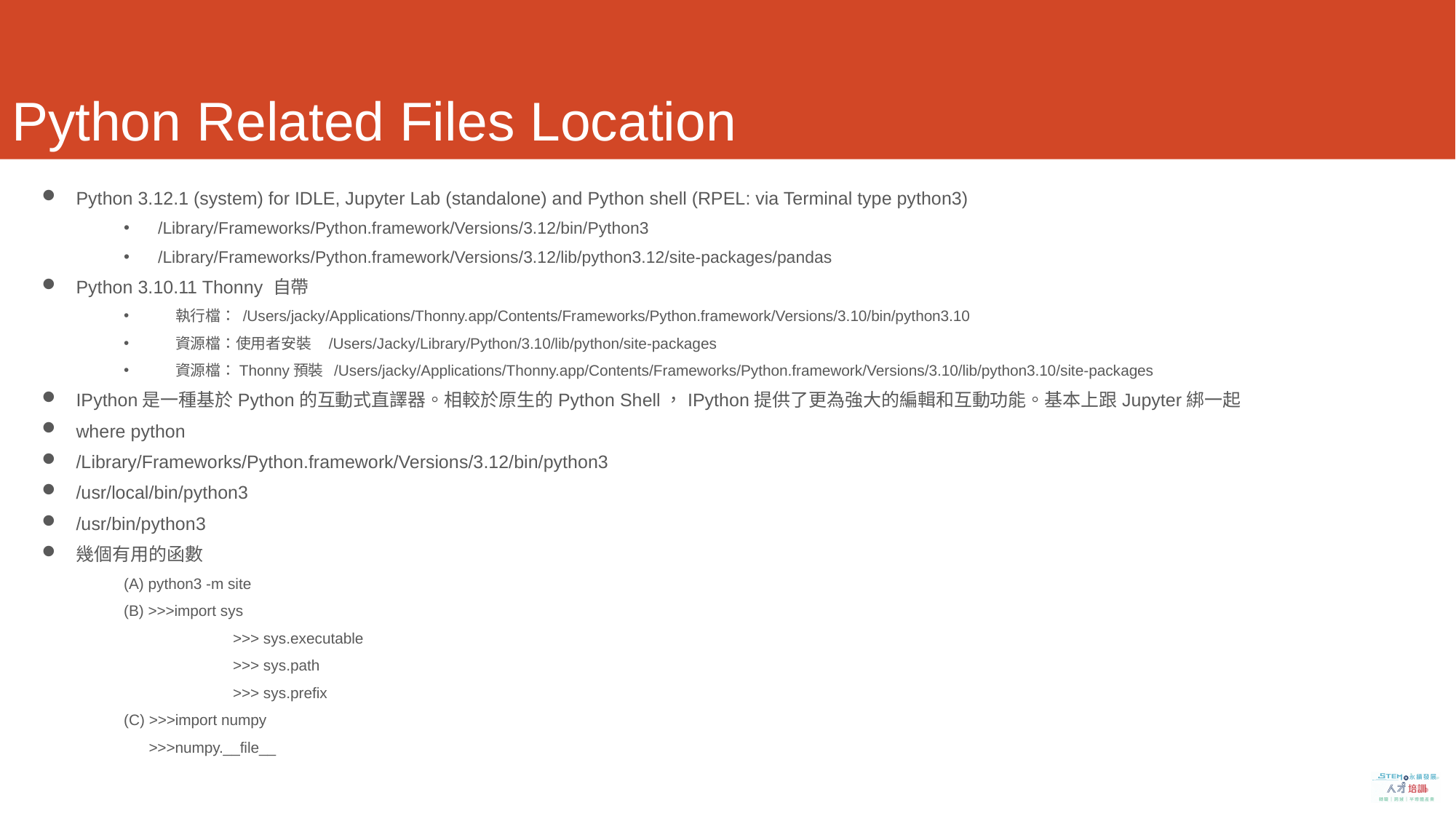

# Python Related Files Location
Python 3.12.1 (system) for IDLE, Jupyter Lab (standalone) and Python shell (RPEL: via Terminal type python3)
/Library/Frameworks/Python.framework/Versions/3.12/bin/Python3
/Library/Frameworks/Python.framework/Versions/3.12/lib/python3.12/site-packages/pandas
Python 3.10.11 Thonny 自帶
    執行檔： /Users/jacky/Applications/Thonny.app/Contents/Frameworks/Python.framework/Versions/3.10/bin/python3.10
    資源檔：使用者安裝    /Users/Jacky/Library/Python/3.10/lib/python/site-packages
    資源檔：Thonny預裝  /Users/jacky/Applications/Thonny.app/Contents/Frameworks/Python.framework/Versions/3.10/lib/python3.10/site-packages
IPython是一種基於Python的互動式直譯器。相較於原生的Python Shell，IPython提供了更為強大的編輯和互動功能。基本上跟Jupyter綁一起
where python
/Library/Frameworks/Python.framework/Versions/3.12/bin/python3
/usr/local/bin/python3
/usr/bin/python3
幾個有用的函數
(A) python3 -m site
(B) >>>import sys
	>>> sys.executable
	>>> sys.path
	>>> sys.prefix
(C) >>>import numpy
      >>>numpy.__file__